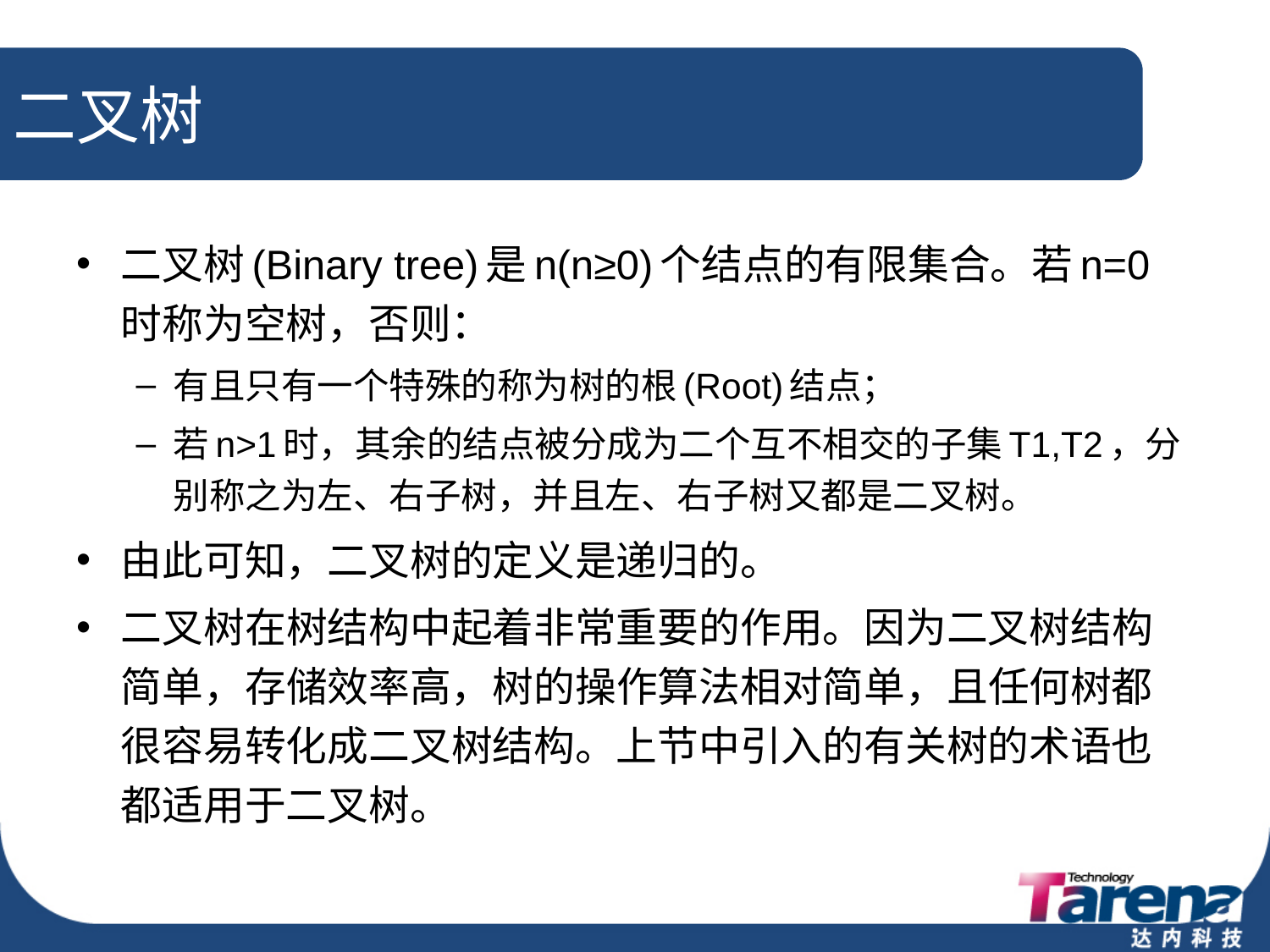

# 二叉树
二叉树(Binary tree)是n(n≥0)个结点的有限集合。若n=0时称为空树，否则：
有且只有一个特殊的称为树的根(Root)结点；
若n>1时，其余的结点被分成为二个互不相交的子集T1,T2，分别称之为左、右子树，并且左、右子树又都是二叉树。
由此可知，二叉树的定义是递归的。
二叉树在树结构中起着非常重要的作用。因为二叉树结构简单，存储效率高，树的操作算法相对简单，且任何树都很容易转化成二叉树结构。上节中引入的有关树的术语也都适用于二叉树。